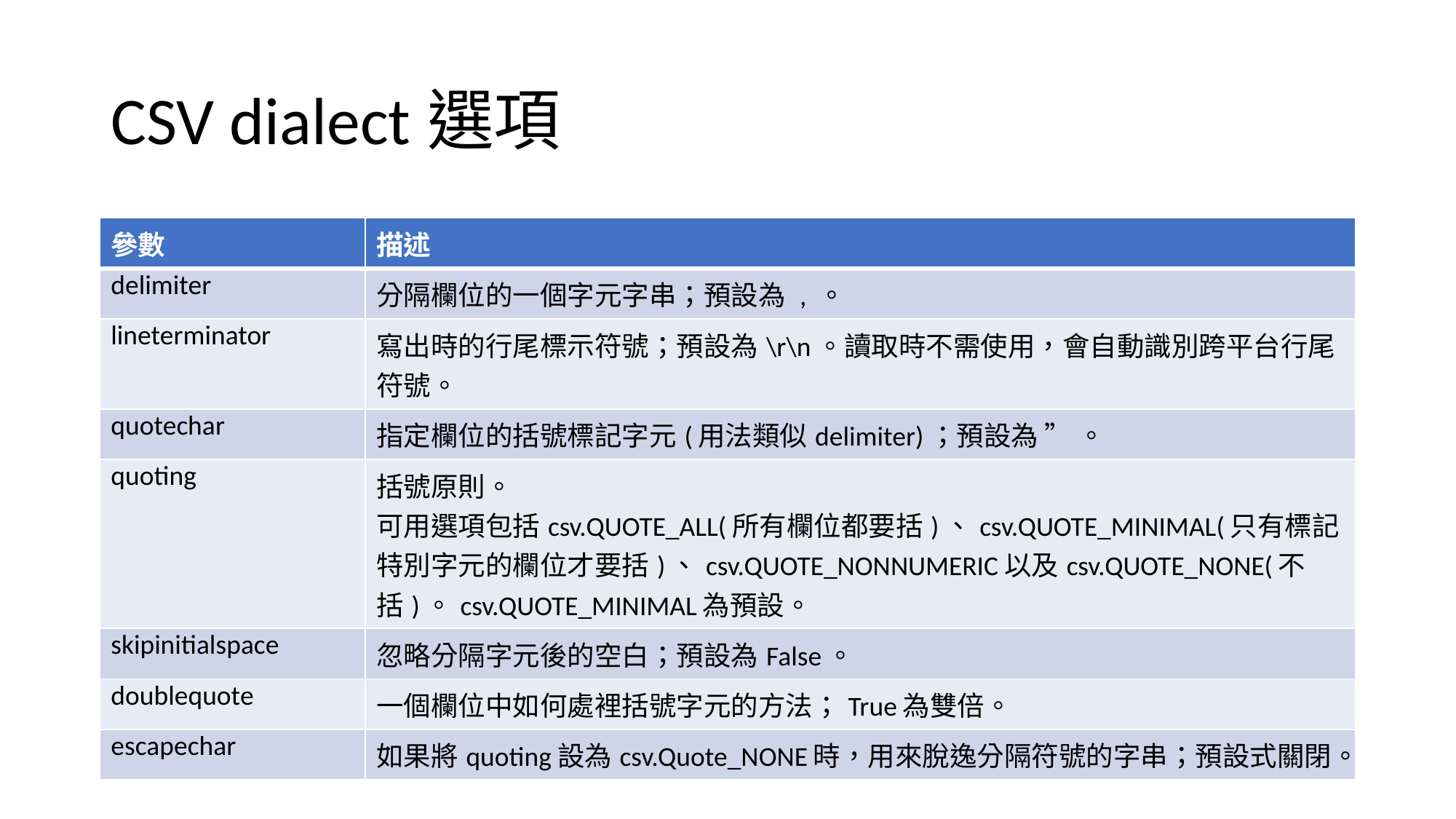

# CSV dialect選項
| 參數 | 描述 |
| --- | --- |
| delimiter | 分隔欄位的一個字元字串；預設為 , 。 |
| lineterminator | 寫出時的行尾標示符號；預設為\r\n。讀取時不需使用，會自動識別跨平台行尾符號。 |
| quotechar | 指定欄位的括號標記字元(用法類似delimiter)；預設為 ” 。 |
| quoting | 括號原則。 可用選項包括csv.QUOTE\_ALL(所有欄位都要括)、csv.QUOTE\_MINIMAL(只有標記特別字元的欄位才要括)、csv.QUOTE\_NONNUMERIC以及csv.QUOTE\_NONE(不括)。csv.QUOTE\_MINIMAL為預設。 |
| skipinitialspace | 忽略分隔字元後的空白；預設為False。 |
| doublequote | 一個欄位中如何處裡括號字元的方法；True為雙倍。 |
| escapechar | 如果將quoting設為csv.Quote\_NONE時，用來脫逸分隔符號的字串；預設式關閉。 |